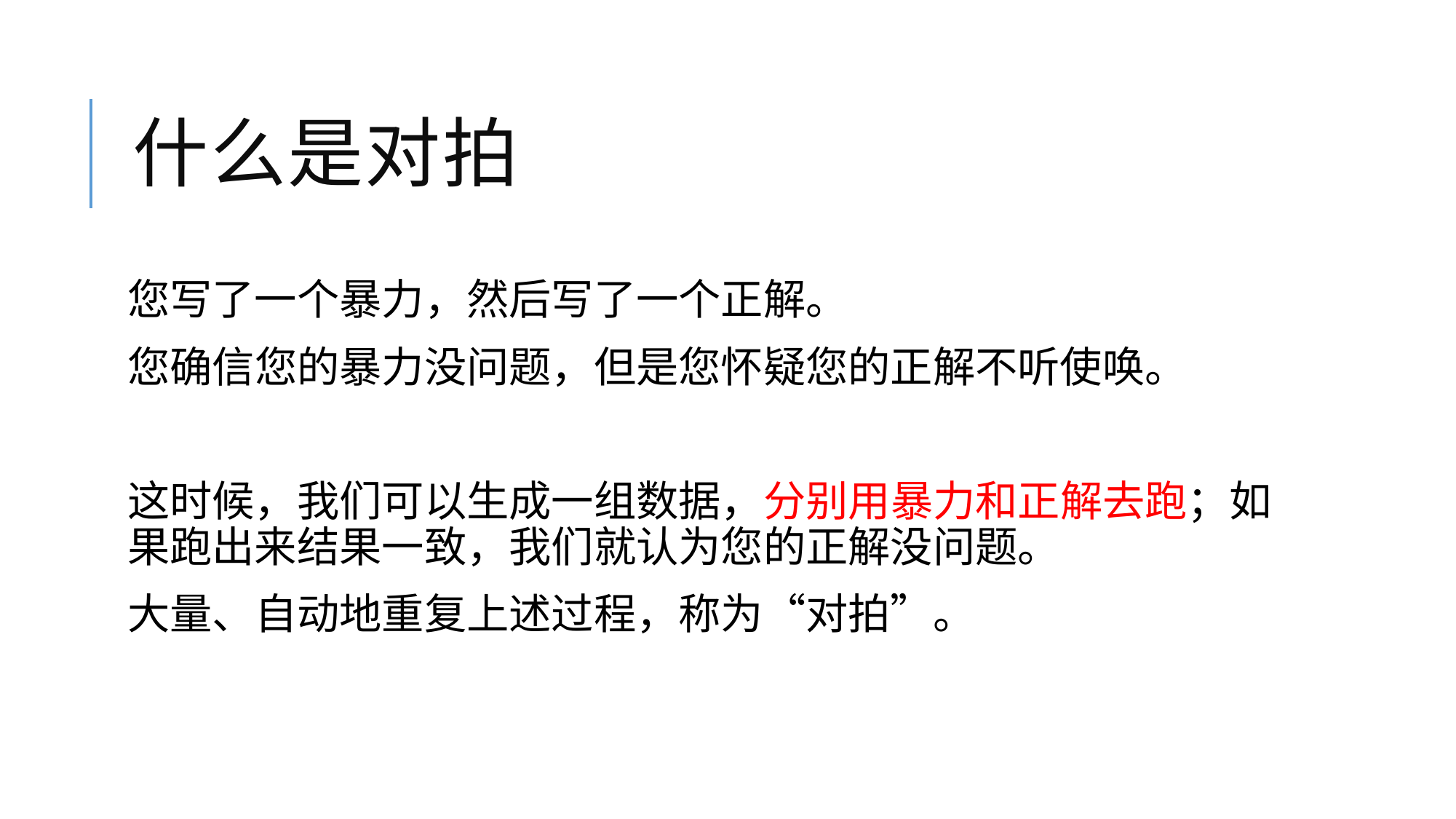

# 什么是对拍
您写了一个暴力，然后写了一个正解。
您确信您的暴力没问题，但是您怀疑您的正解不听使唤。

这时候，我们可以生成一组数据，分别用暴力和正解去跑；如果跑出来结果一致，我们就认为您的正解没问题。
大量、自动地重复上述过程，称为“对拍”。